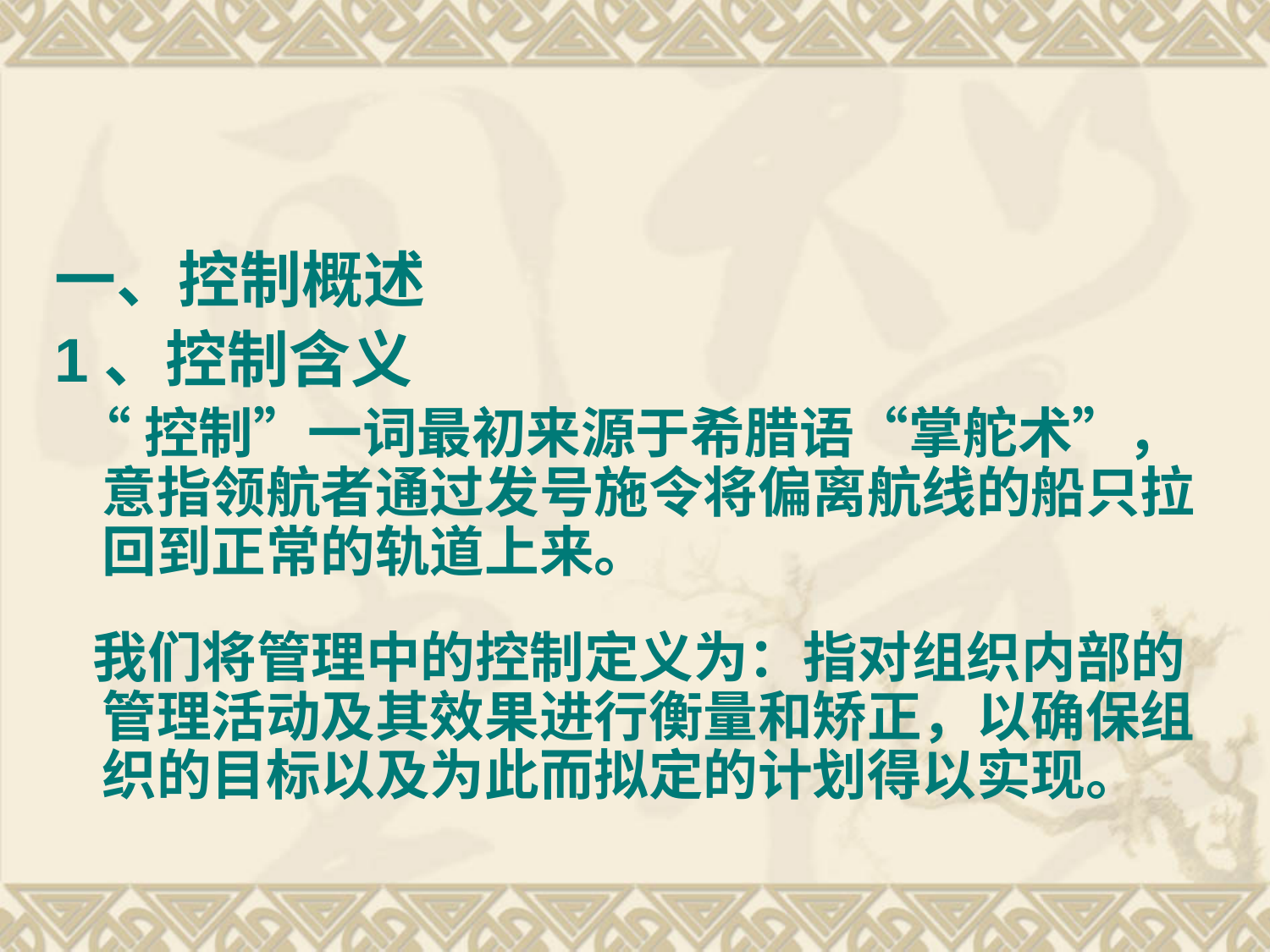

#
一、控制概述
1、控制含义
  “控制”一词最初来源于希腊语“掌舵术”，意指领航者通过发号施令将偏离航线的船只拉回到正常的轨道上来。

  我们将管理中的控制定义为：指对组织内部的管理活动及其效果进行衡量和矫正，以确保组织的目标以及为此而拟定的计划得以实现。